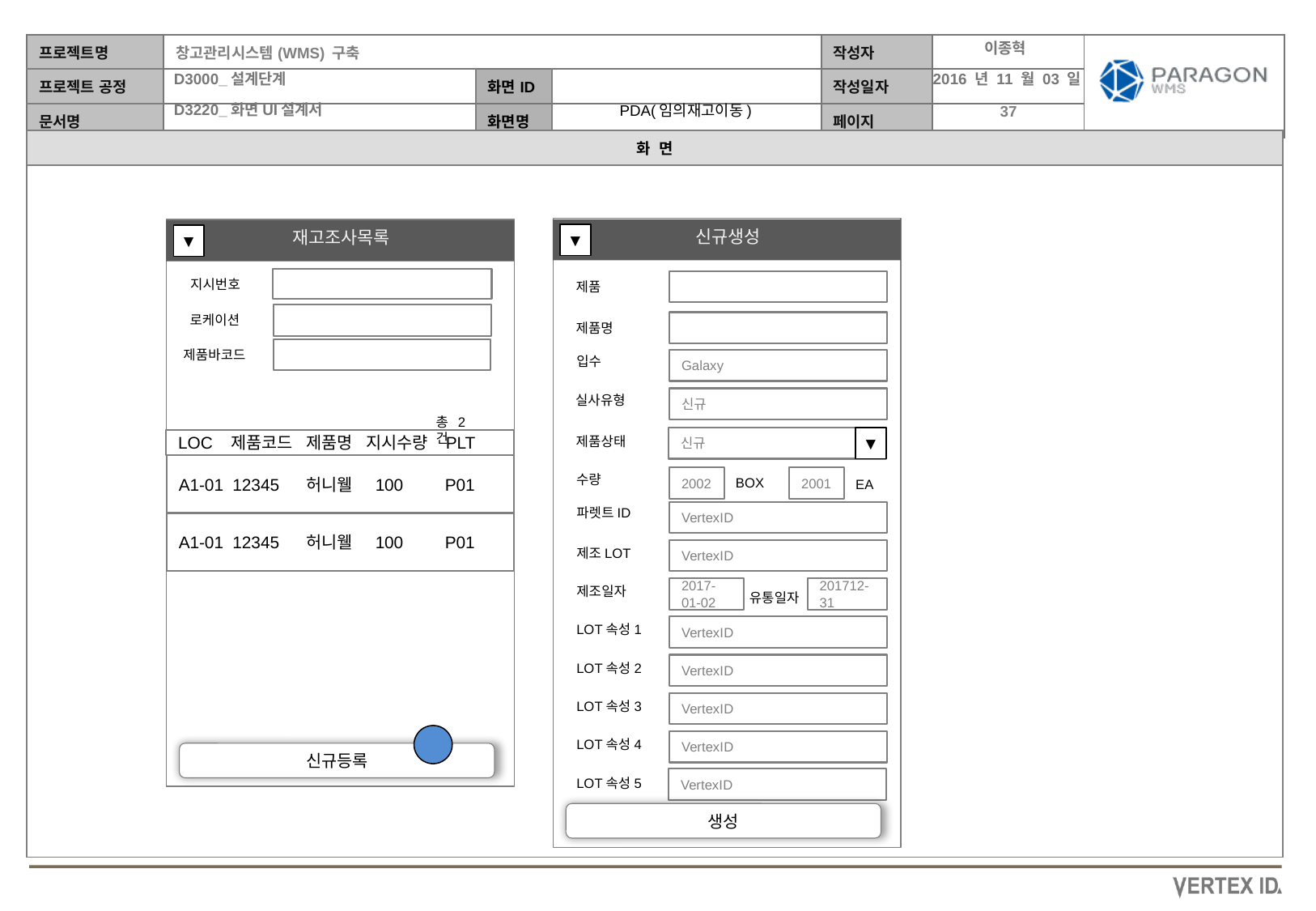

이종혁
2016 년 11 월 03 일
PDA(임의재고이동)

신규생성

재고조사목록
▼
▼

지시번호

제품

로케이션

제품명

제품바코드
입수
Galaxy
실사유형
신규
총2건
제품상태
신규
▼
LOC   제품코드   제품명   지시수량   PLT
A1-01  12345     허니웰    100         P01
수량
2002
2001
BOX
EA
파렛트ID
VertexID
A1-01  12345     허니웰    100         P01
제조LOT
VertexID
제조일자
2017-01-02
201712-31
유통일자
LOT속성1
VertexID
LOT속성2
VertexID
LOT속성3
VertexID

LOT속성4
VertexID
신규등록
VertexID
LOT속성5
생성